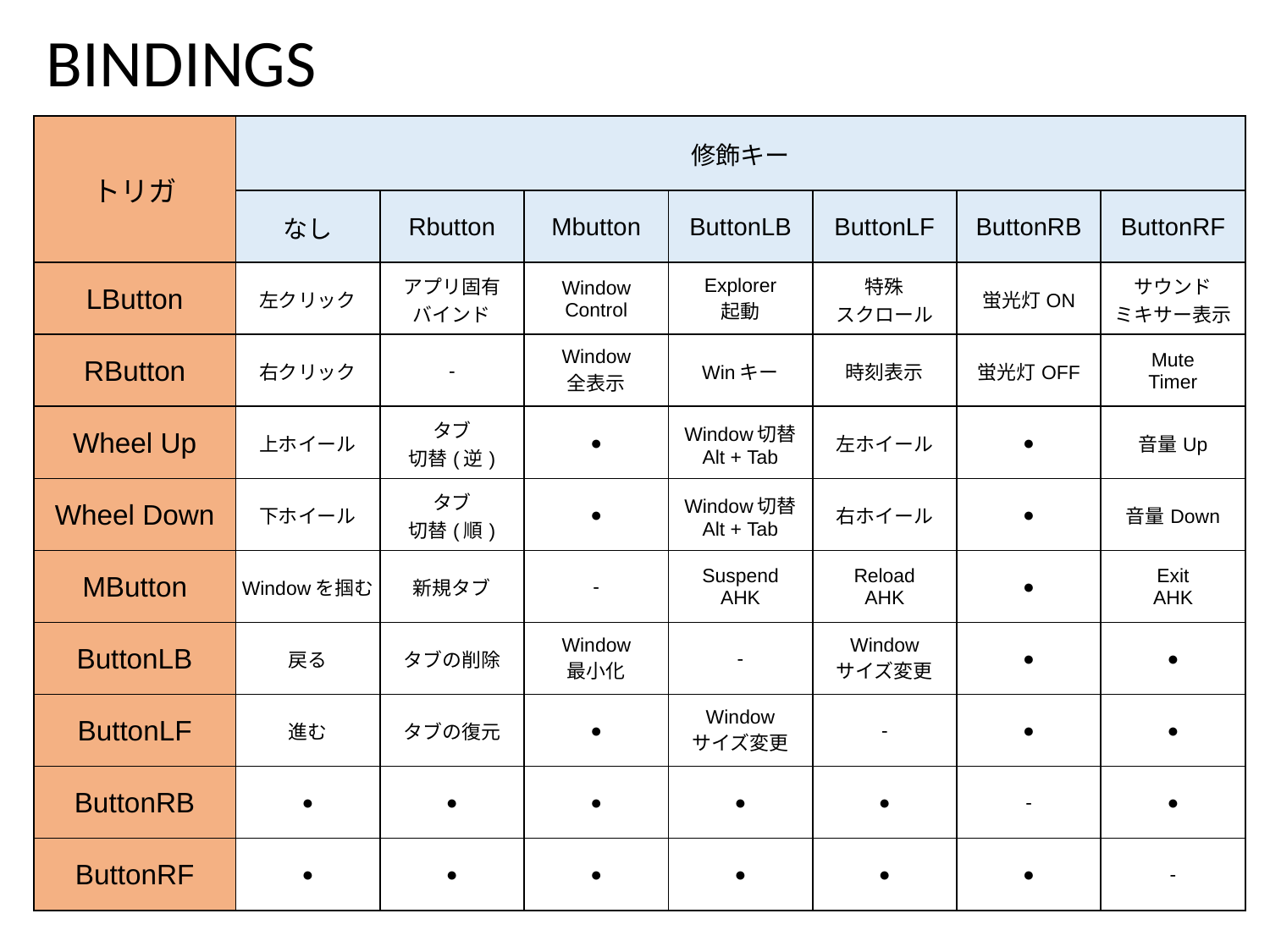

# BINDINGS
| トリガ | 修飾キー |  |  |  |  |  |  |
| --- | --- | --- | --- | --- | --- | --- | --- |
|  | なし | Rbutton | Mbutton | ButtonLB | ButtonLF | ButtonRB | ButtonRF |
| LButton | 左クリック | アプリ固有 バインド | Window Control | Explorer 起動 | 特殊 スクロール | 蛍光灯ON | サウンド ミキサー表示 |
| RButton | 右クリック | - | Window 全表示 | Winキー | 時刻表示 | 蛍光灯OFF | Mute Timer |
| Wheel Up | 上ホイール | タブ 切替(逆) | ● | Window切替 Alt + Tab | 左ホイール | ● | 音量Up |
| Wheel Down | 下ホイール | タブ 切替(順) | ● | Window切替 Alt + Tab | 右ホイール | ● | 音量Down |
| MButton | Windowを掴む | 新規タブ | - | Suspend AHK | Reload AHK | ● | Exit AHK |
| ButtonLB | 戻る | タブの削除 | Window 最小化 | - | Window サイズ変更 | ● | ● |
| ButtonLF | 進む | タブの復元 | ● | Window サイズ変更 | - | ● | ● |
| ButtonRB | ● | ● | ● | ● | ● | - | ● |
| ButtonRF | ● | ● | ● | ● | ● | ● | - |